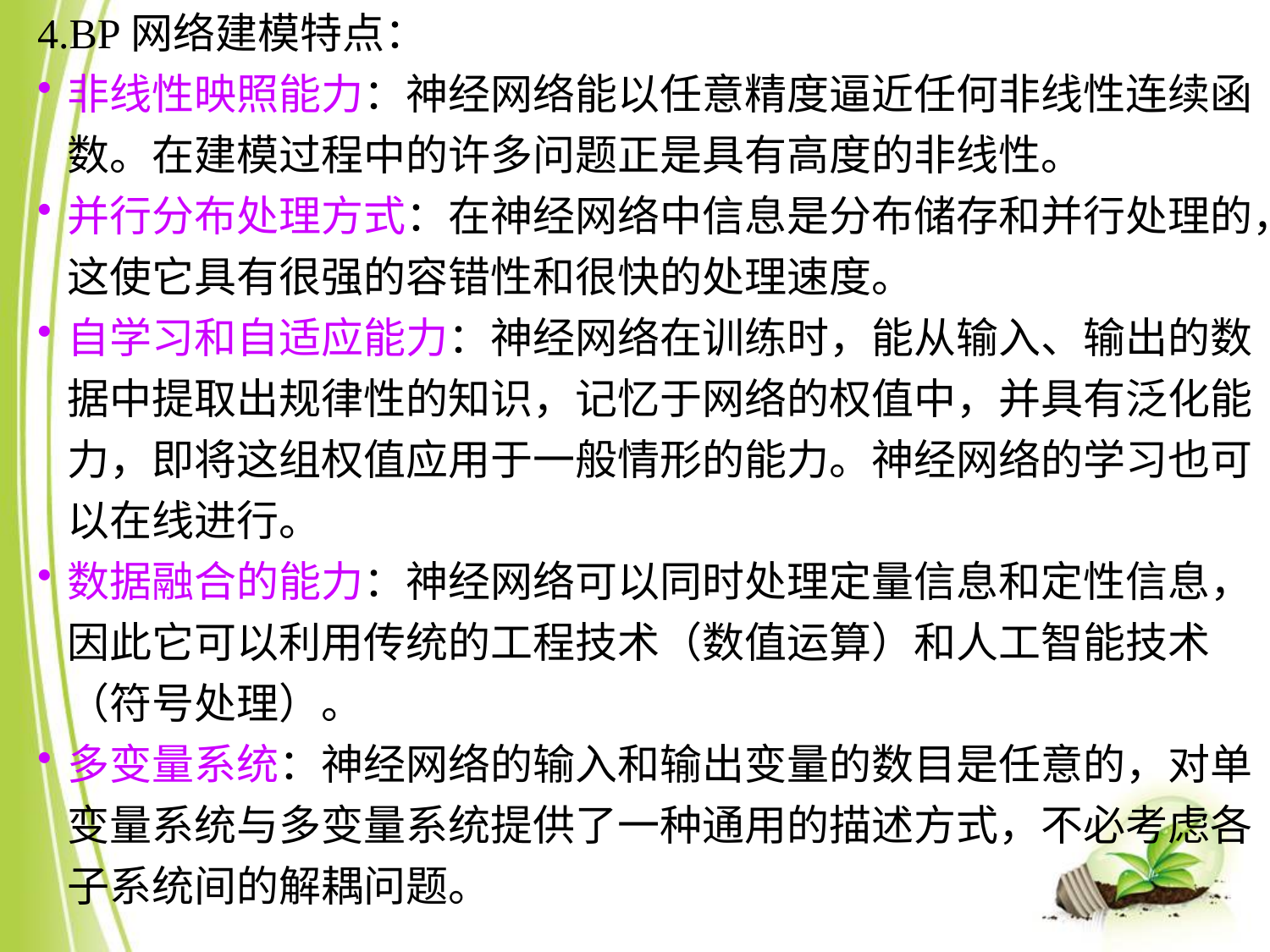

4.BP网络建模特点：
非线性映照能力：神经网络能以任意精度逼近任何非线性连续函数。在建模过程中的许多问题正是具有高度的非线性。
并行分布处理方式：在神经网络中信息是分布储存和并行处理的，这使它具有很强的容错性和很快的处理速度。
自学习和自适应能力：神经网络在训练时，能从输入、输出的数据中提取出规律性的知识，记忆于网络的权值中，并具有泛化能力，即将这组权值应用于一般情形的能力。神经网络的学习也可以在线进行。
数据融合的能力：神经网络可以同时处理定量信息和定性信息，因此它可以利用传统的工程技术（数值运算）和人工智能技术（符号处理）。
多变量系统：神经网络的输入和输出变量的数目是任意的，对单变量系统与多变量系统提供了一种通用的描述方式，不必考虑各子系统间的解耦问题。